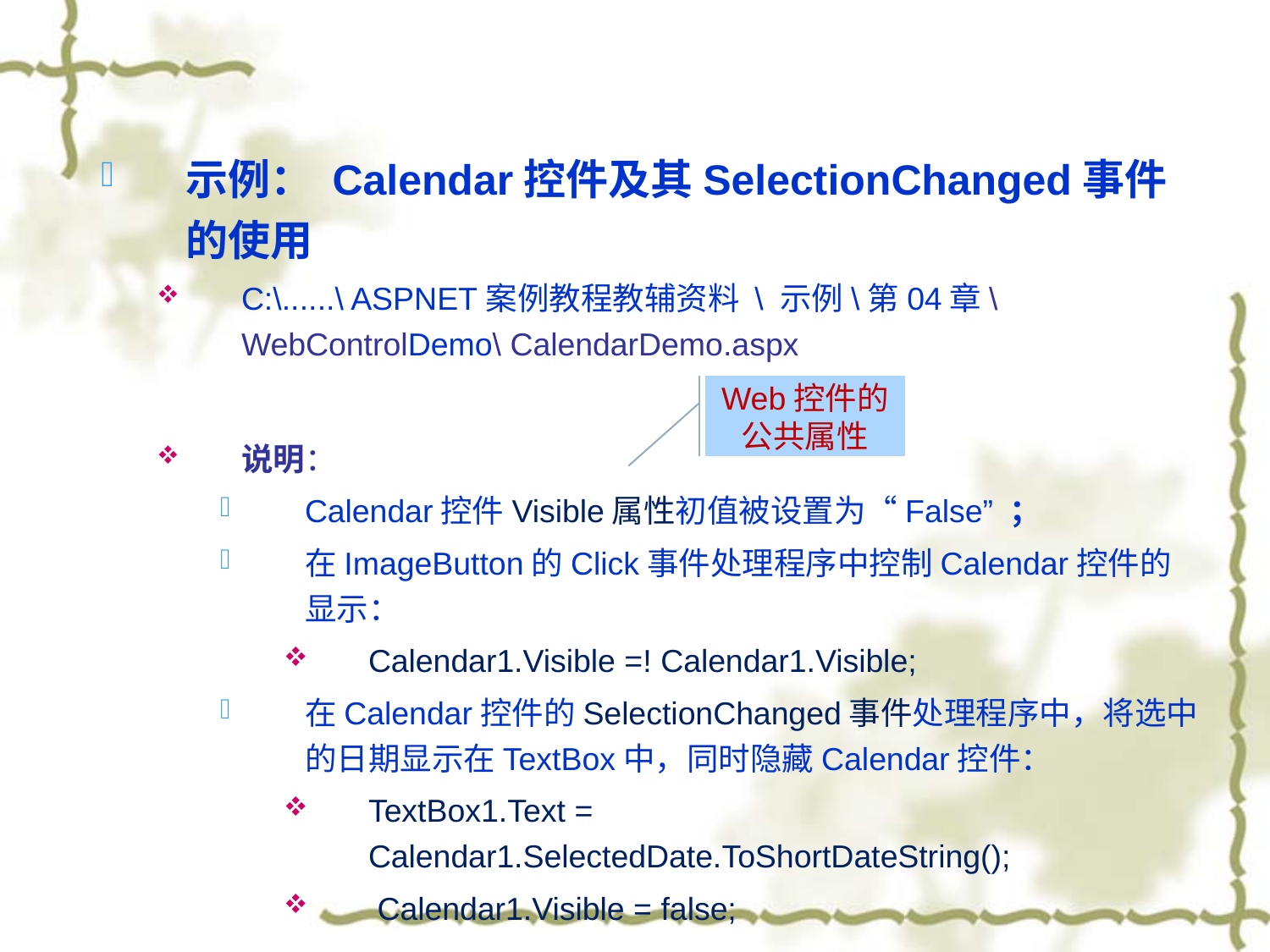

示例： Calendar控件及其SelectionChanged事件的使用
C:\......\ ASPNET案例教程教辅资料 \ 示例\第04章\WebControlDemo\ CalendarDemo.aspx

说明：
Calendar控件Visible属性初值被设置为“False” ；
在ImageButton的Click事件处理程序中控制Calendar控件的显示：
Calendar1.Visible =! Calendar1.Visible;
在Calendar控件的SelectionChanged事件处理程序中，将选中的日期显示在TextBox中，同时隐藏Calendar控件：
TextBox1.Text = Calendar1.SelectedDate.ToShortDateString();
 Calendar1.Visible = false;
Web控件的公共属性